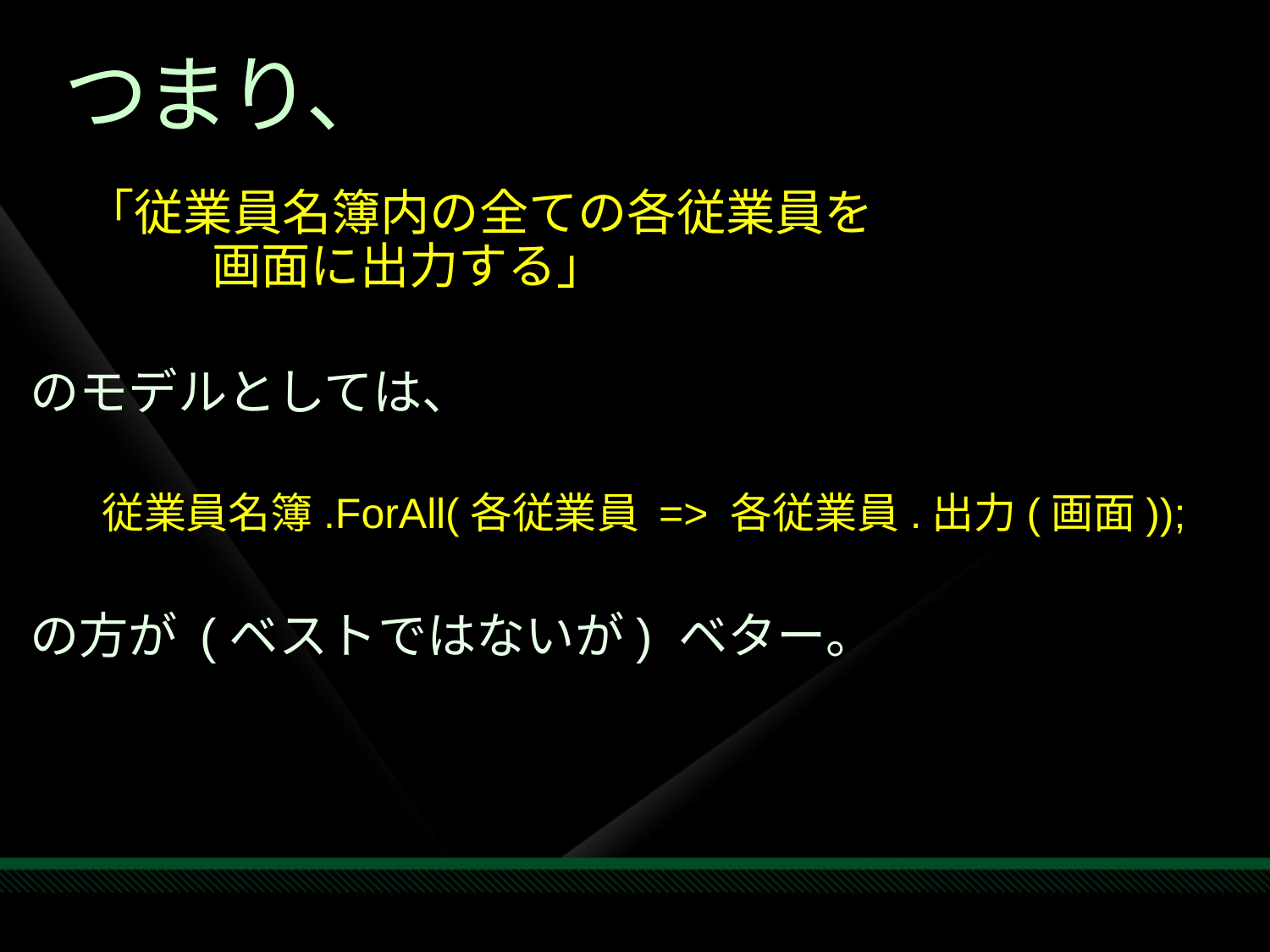

# つまり、
	「従業員名簿内の全ての各従業員を
	画面に出力する」

のモデルとしては、

従業員名簿.ForAll(各従業員 => 各従業員.出力(画面));

の方が (ベストではないが) ベター。